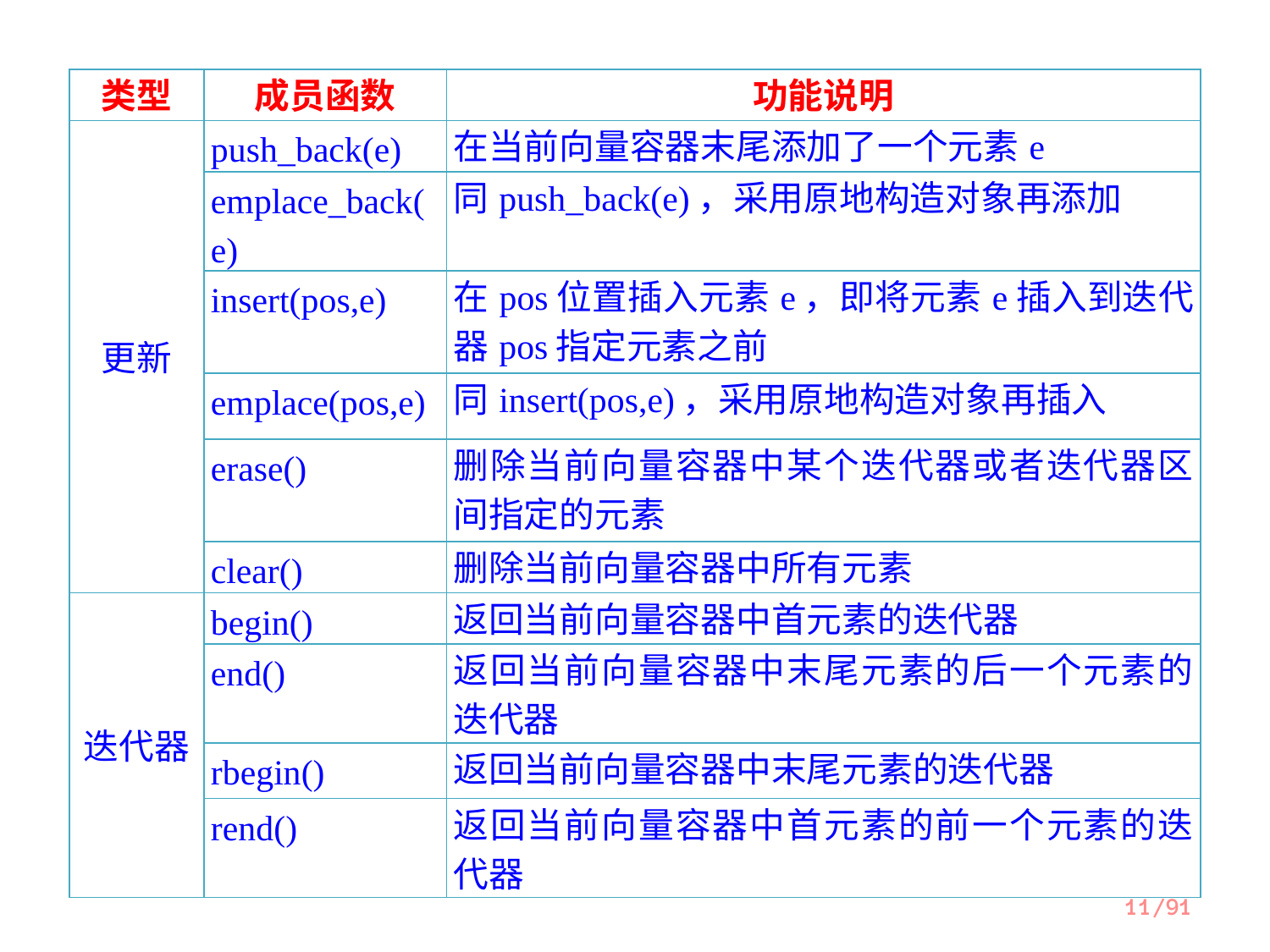

| 类型 | 成员函数 | 功能说明 |
| --- | --- | --- |
| 更新 | push\_back(e) | 在当前向量容器末尾添加了一个元素e |
|  | emplace\_back(e) | 同push\_back(e)，采用原地构造对象再添加 |
|  | insert(pos,e) | 在pos位置插入元素e，即将元素e插入到迭代器pos指定元素之前 |
|  | emplace(pos,e) | 同insert(pos,e)，采用原地构造对象再插入 |
|  | erase() | 删除当前向量容器中某个迭代器或者迭代器区间指定的元素 |
|  | clear() | 删除当前向量容器中所有元素 |
| 迭代器 | begin() | 返回当前向量容器中首元素的迭代器 |
|  | end() | 返回当前向量容器中末尾元素的后一个元素的迭代器 |
|  | rbegin() | 返回当前向量容器中末尾元素的迭代器 |
|  | rend() | 返回当前向量容器中首元素的前一个元素的迭代器 |
11/91